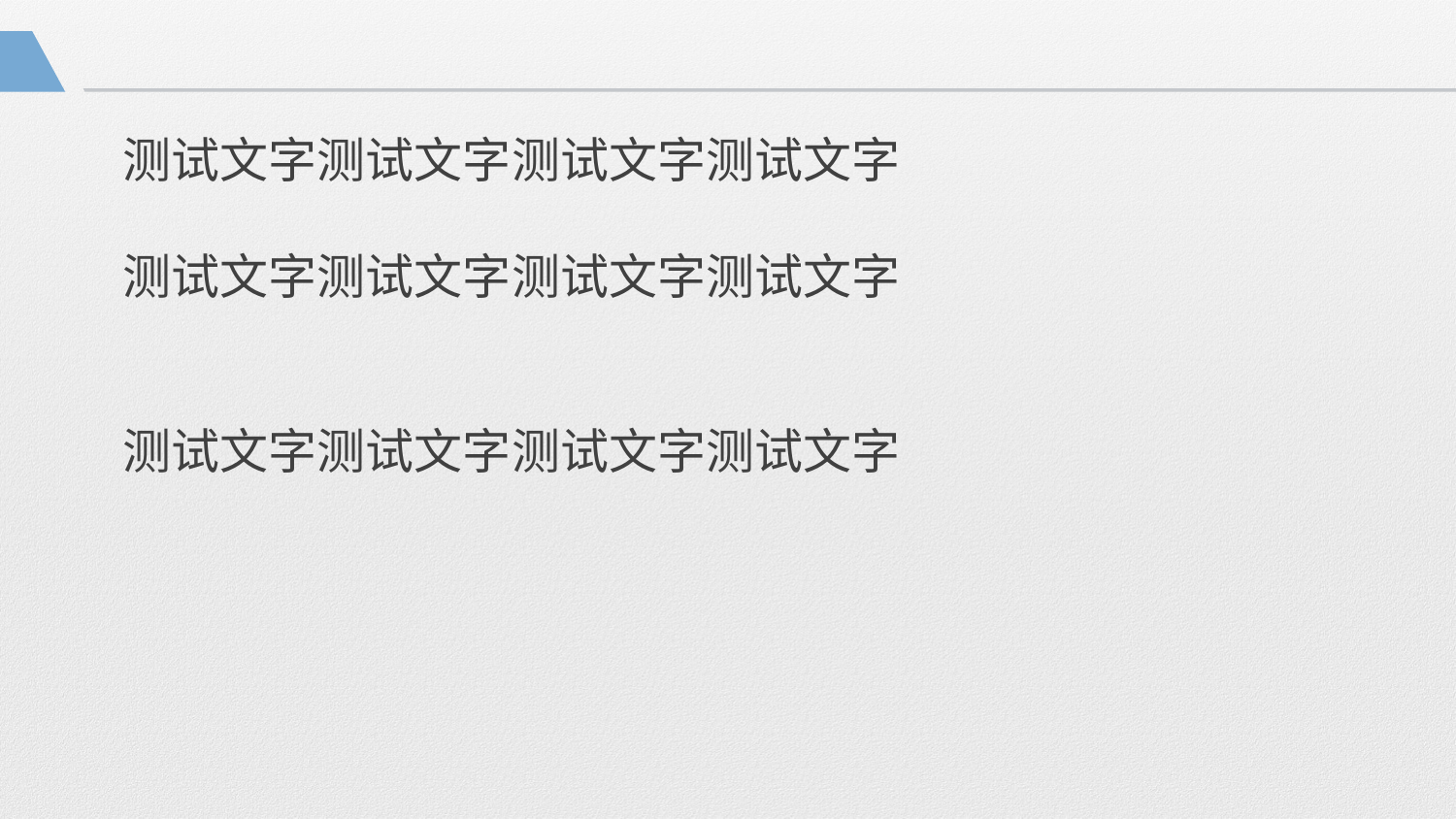

测试文字测试文字测试文字测试文字

测试文字测试文字测试文字测试文字

测试文字测试文字测试文字测试文字